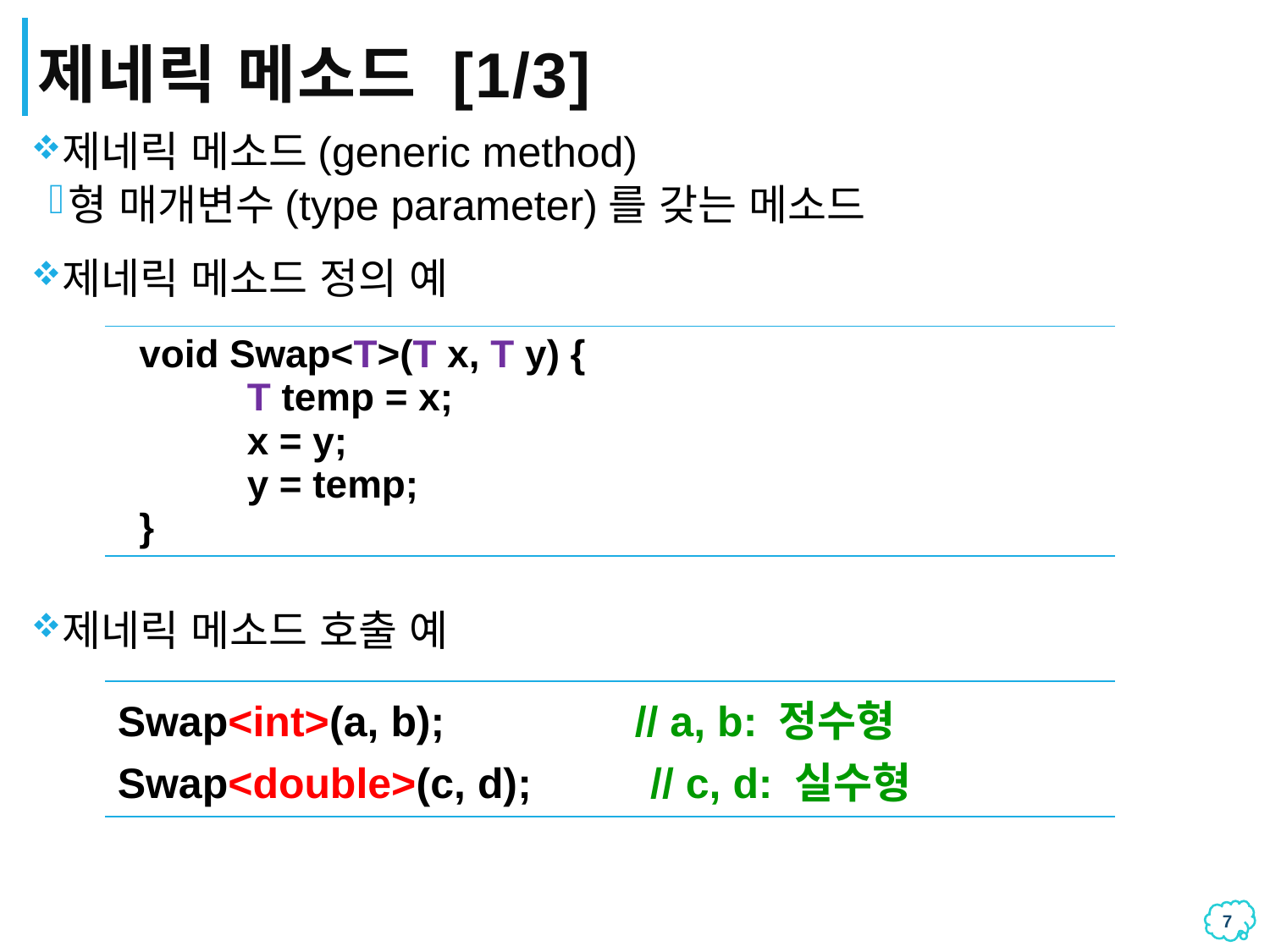

# 제네릭 메소드 [1/3]
제네릭 메소드(generic method)
형 매개변수(type parameter)를 갖는 메소드
제네릭 메소드 정의 예

제네릭 메소드 호출 예
| void Swap<T>(T x, T y) { T temp = x;             x = y;             y = temp; } |
| --- |
| Swap<int>(a, b);            // a, b: 정수형 Swap<double>(c, d);         // c, d: 실수형 |
| --- |
7